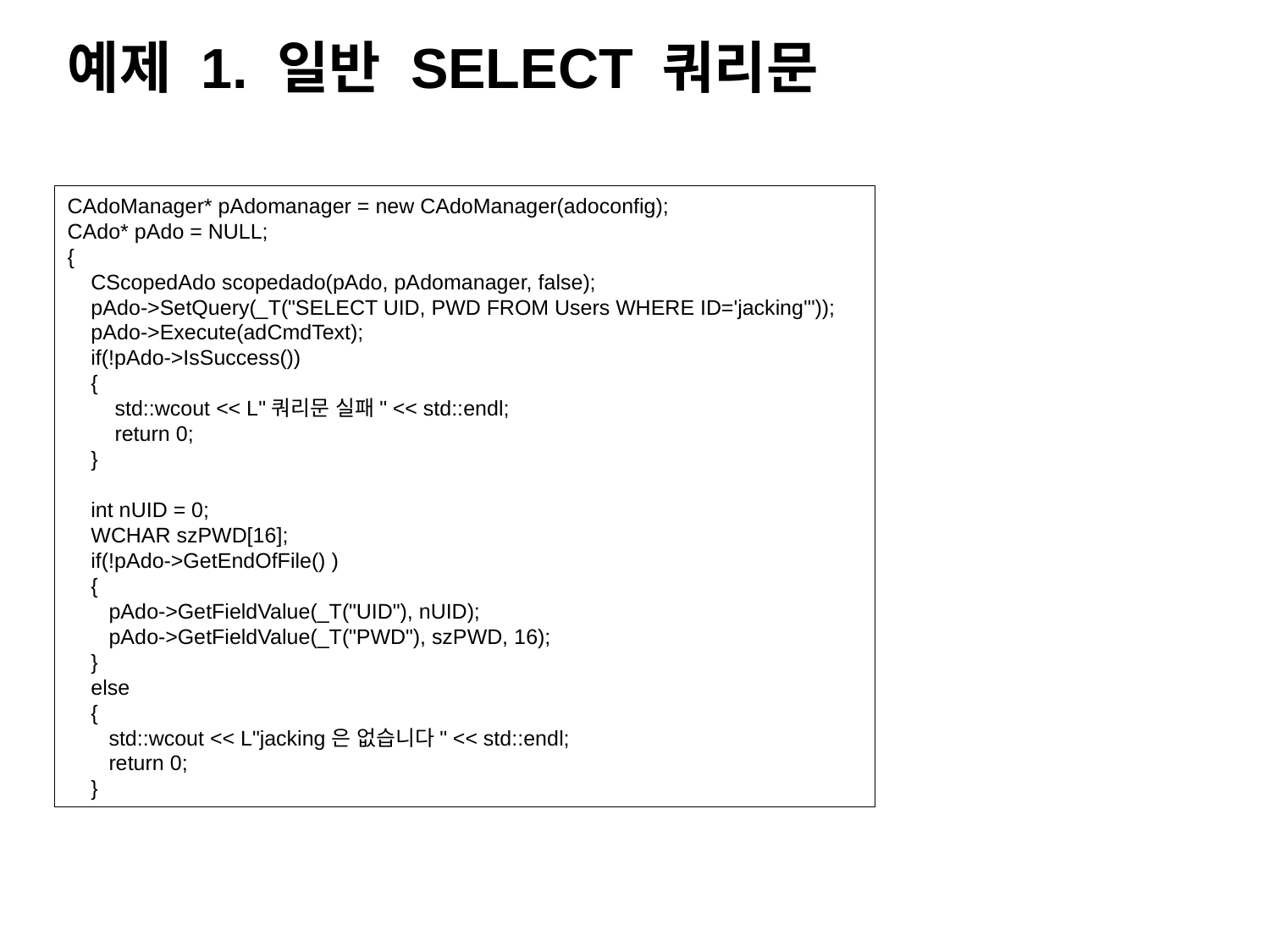

예제 1. 일반 SELECT 쿼리문
CAdoManager* pAdomanager = new CAdoManager(adoconfig);
CAdo* pAdo = NULL;
{
    CScopedAdo scopedado(pAdo, pAdomanager, false);
    pAdo->SetQuery(_T("SELECT UID, PWD FROM Users WHERE ID='jacking'"));
    pAdo->Execute(adCmdText);
    if(!pAdo->IsSuccess())
    {
        std::wcout << L"쿼리문 실패" << std::endl;
        return 0;
    }

    int nUID = 0;
    WCHAR szPWD[16];
    if(!pAdo->GetEndOfFile() )
    {
       pAdo->GetFieldValue(_T("UID"), nUID);
       pAdo->GetFieldValue(_T("PWD"), szPWD, 16);
    }
    else
    {
       std::wcout << L"jacking은 없습니다" << std::endl;
       return 0;
    }